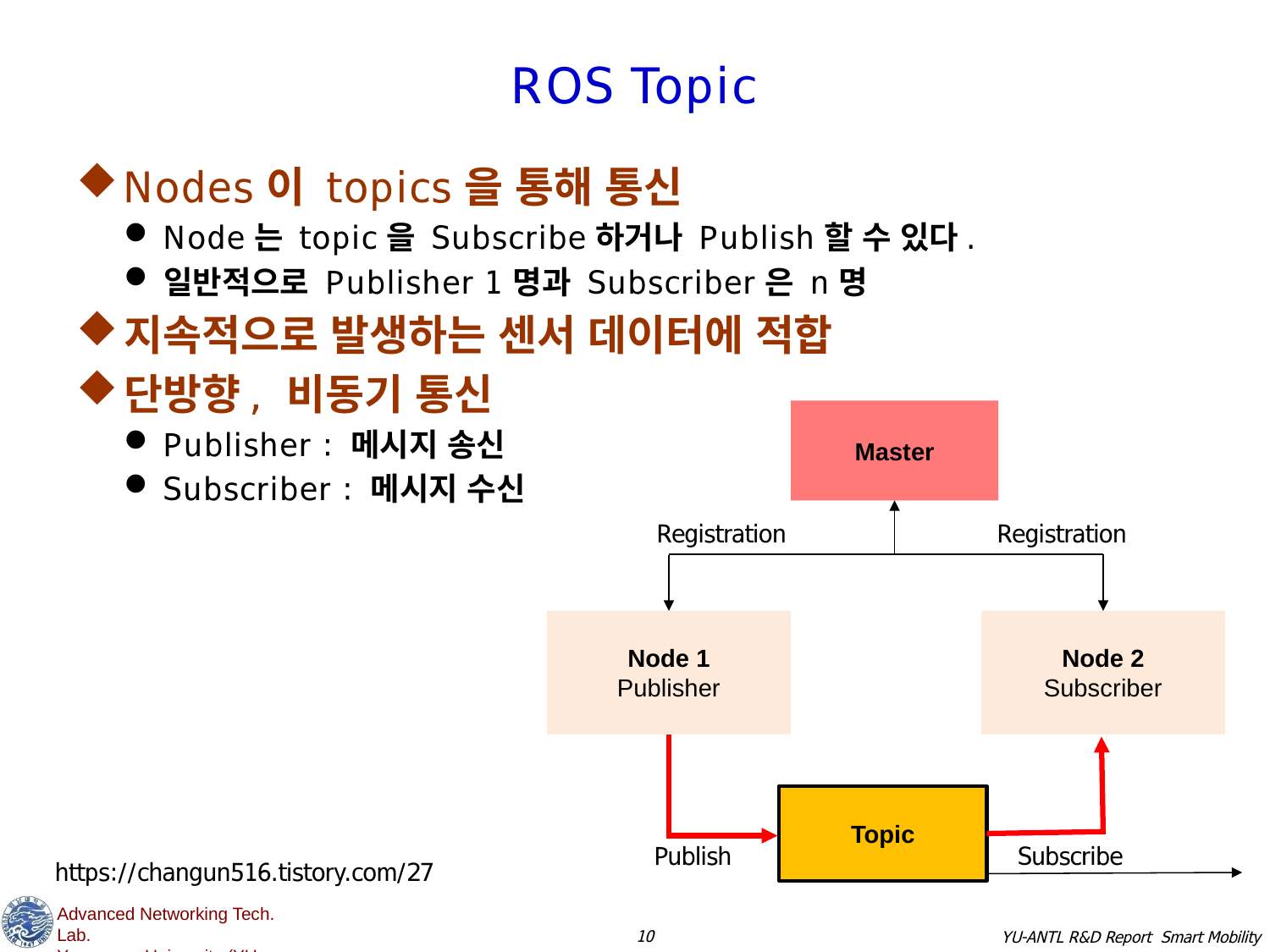

# ROS Topic
Nodes이 topics을 통해 통신
Node는 topic을 Subscribe하거나 Publish할 수 있다.
일반적으로 Publisher 1명과 Subscriber은 n명
지속적으로 발생하는 센서 데이터에 적합
단방향, 비동기 통신
Publisher : 메시지 송신
Subscriber : 메시지 수신

Master
Registration
Registration
Node 1
Publisher
Node 2
Subscriber
Topic
Publish
Subscribe
https://changun516.tistory.com/27